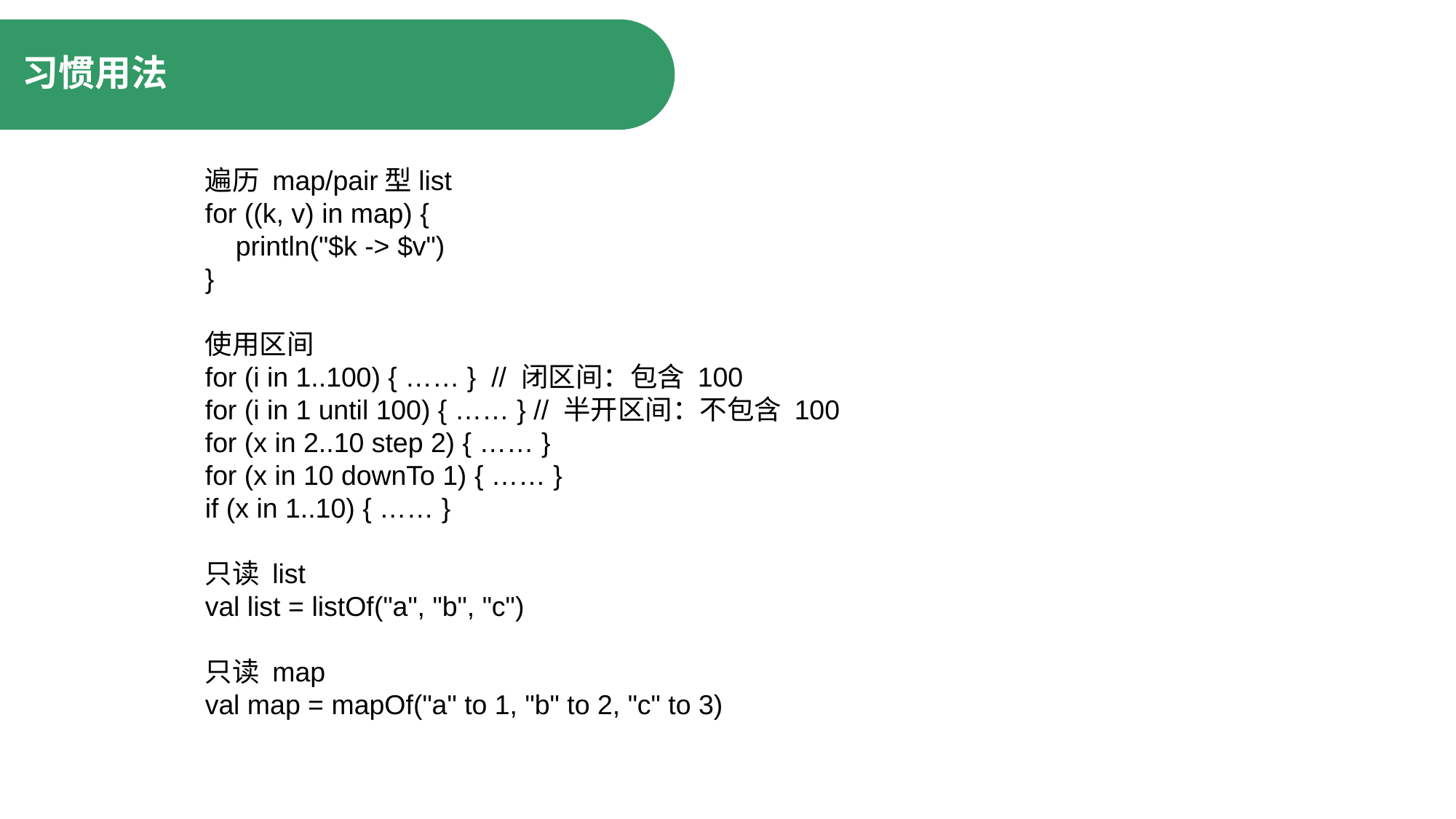

习惯用法
遍历 map/pair型list
for ((k, v) in map) {
    println("$k -> $v")
}

使用区间
for (i in 1..100) { …… }  // 闭区间：包含 100
for (i in 1 until 100) { …… } // 半开区间：不包含 100
for (x in 2..10 step 2) { …… }
for (x in 10 downTo 1) { …… }
if (x in 1..10) { …… }

只读 list
val list = listOf("a", "b", "c")

只读 map
val map = mapOf("a" to 1, "b" to 2, "c" to 3)